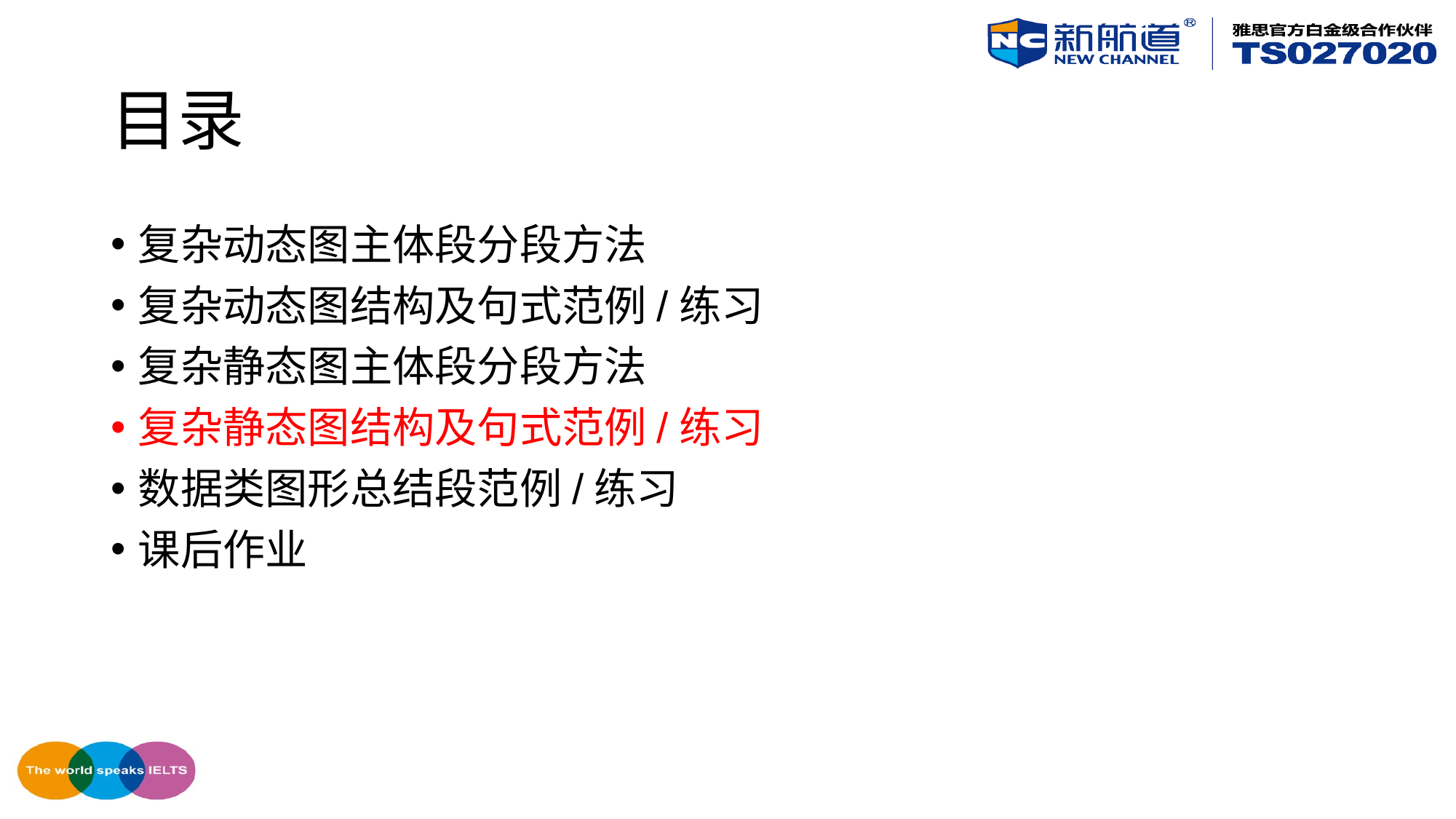

# 目录
复杂动态图主体段分段方法
复杂动态图结构及句式范例/练习
复杂静态图主体段分段方法
复杂静态图结构及句式范例/练习
数据类图形总结段范例/练习
课后作业